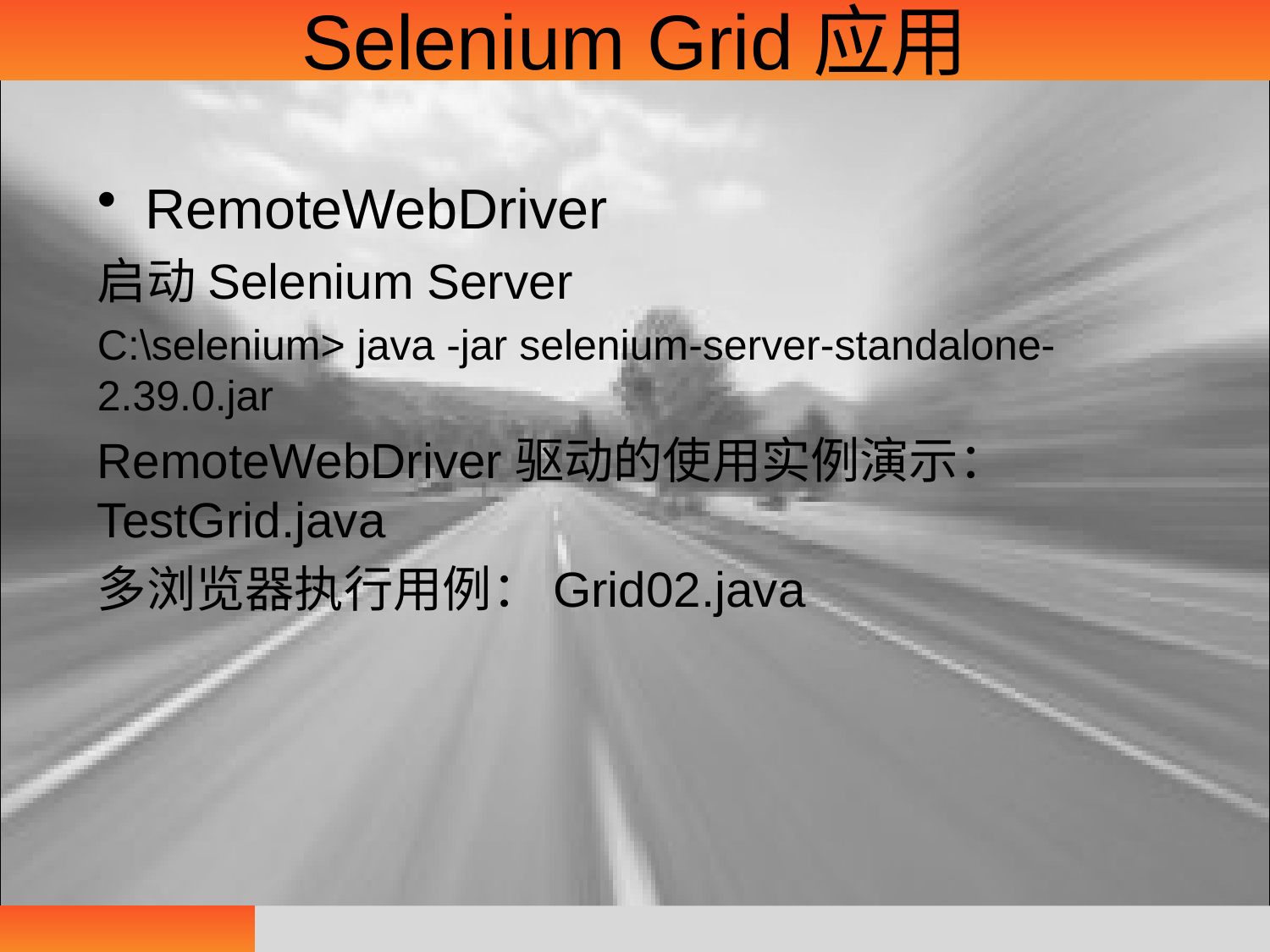

# Selenium Grid应用
RemoteWebDriver
启动Selenium Server
C:\selenium> java -jar selenium-server-standalone-2.39.0.jar
RemoteWebDriver驱动的使用实例演示：TestGrid.java
多浏览器执行用例：Grid02.java